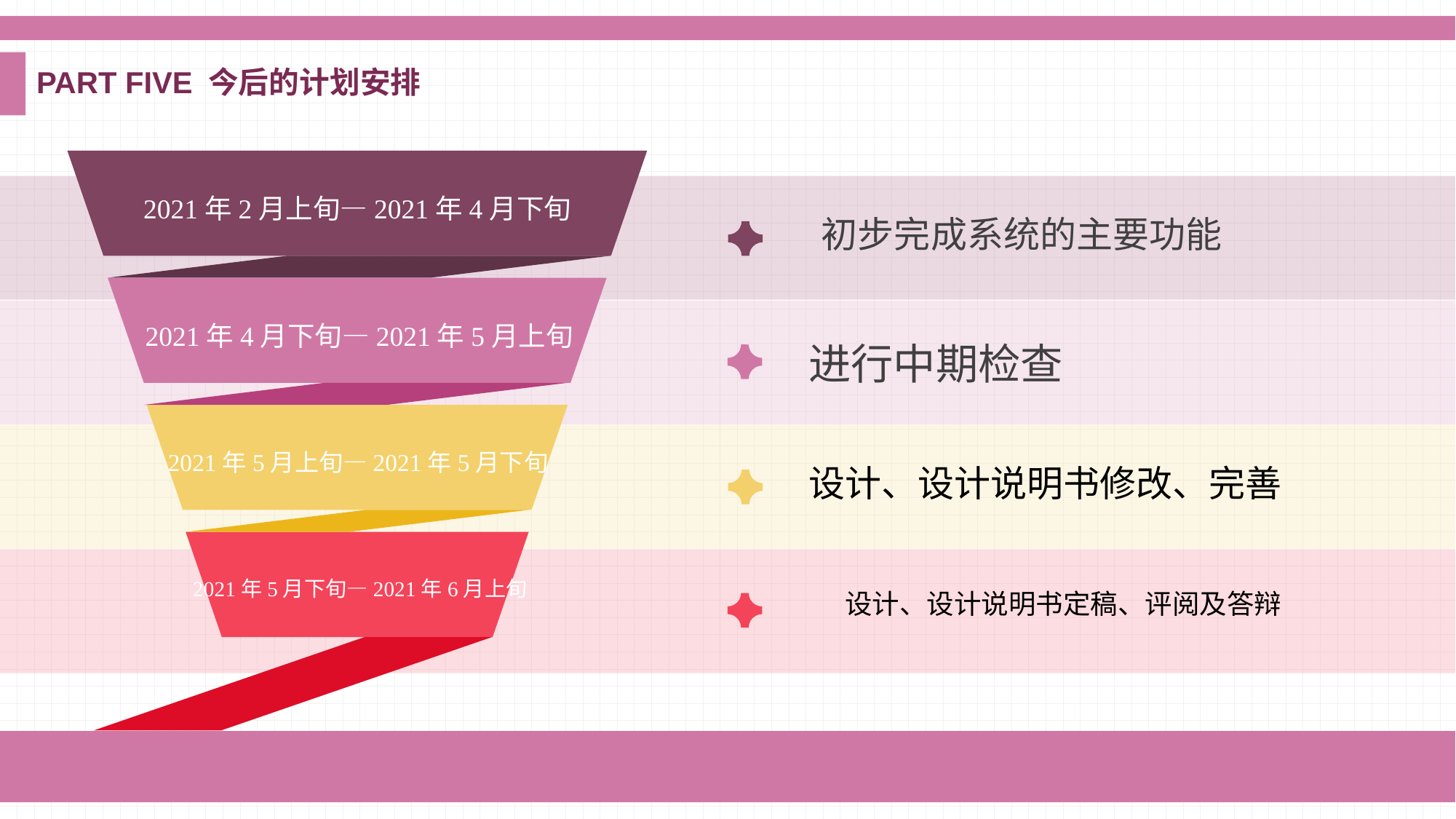

PART FIVE 今后的计划安排

2021年2月上旬—2021年4月下旬
初步完成系统的主要功能

2021年4月下旬—2021年5月上旬
进行中期检查

2021年5月上旬—2021年5月下旬
设计、设计说明书修改、完善

2021年5月下旬—2021年6月上旬
设计、设计说明书定稿、评阅及答辩